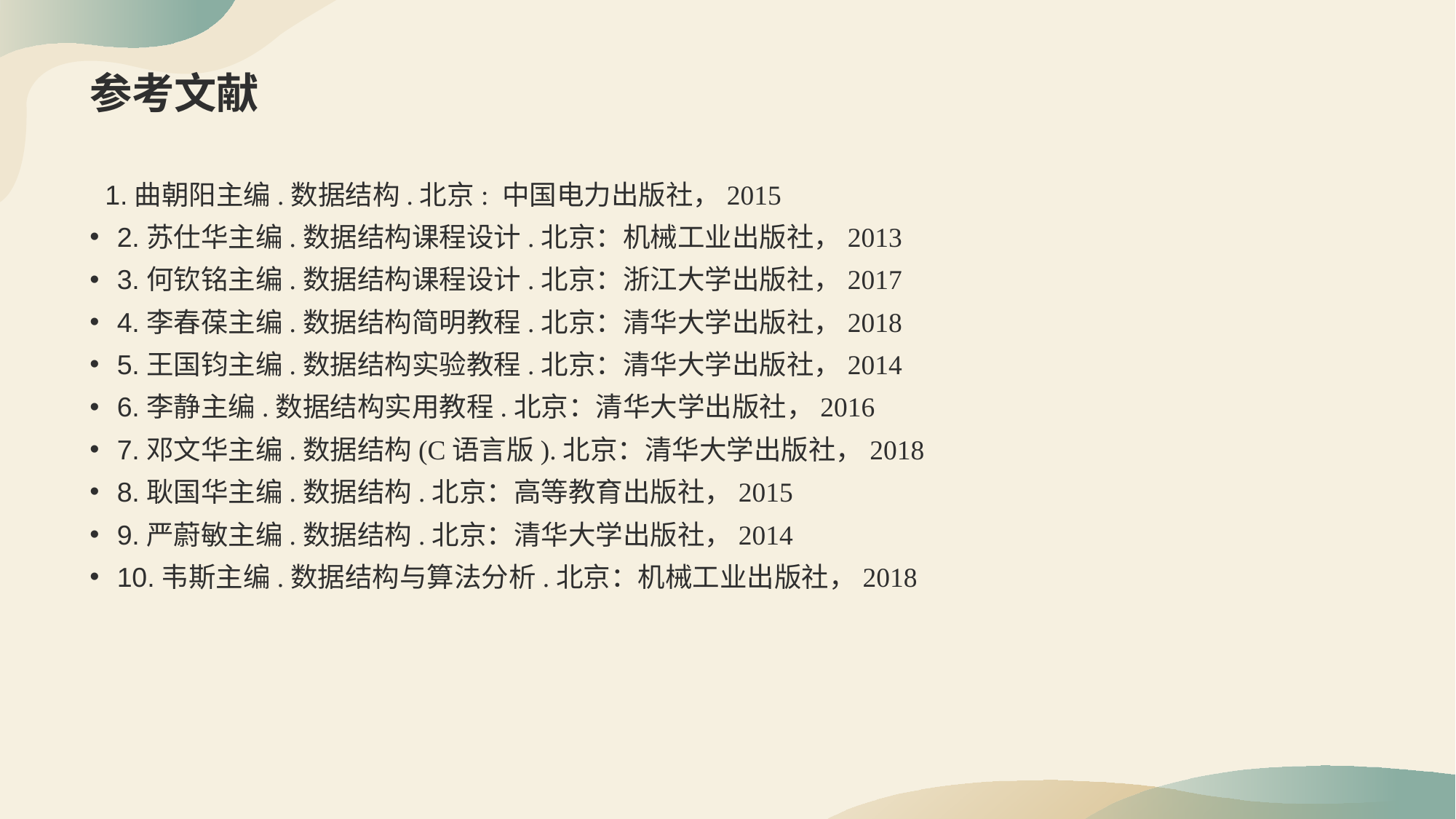

# 参考文献

  1.曲朝阳主编.数据结构.北京: 中国电力出版社，2015
2.苏仕华主编.数据结构课程设计.北京：机械工业出版社，2013
3.何钦铭主编.数据结构课程设计.北京：浙江大学出版社，2017
4.李春葆主编.数据结构简明教程.北京：清华大学出版社，2018
5.王国钧主编.数据结构实验教程.北京：清华大学出版社，2014
6.李静主编.数据结构实用教程.北京：清华大学出版社，2016
7.邓文华主编.数据结构(C语言版).北京：清华大学出版社，2018
8.耿国华主编.数据结构.北京：高等教育出版社，2015
9.严蔚敏主编.数据结构.北京：清华大学出版社，2014
10.韦斯主编.数据结构与算法分析.北京：机械工业出版社，2018